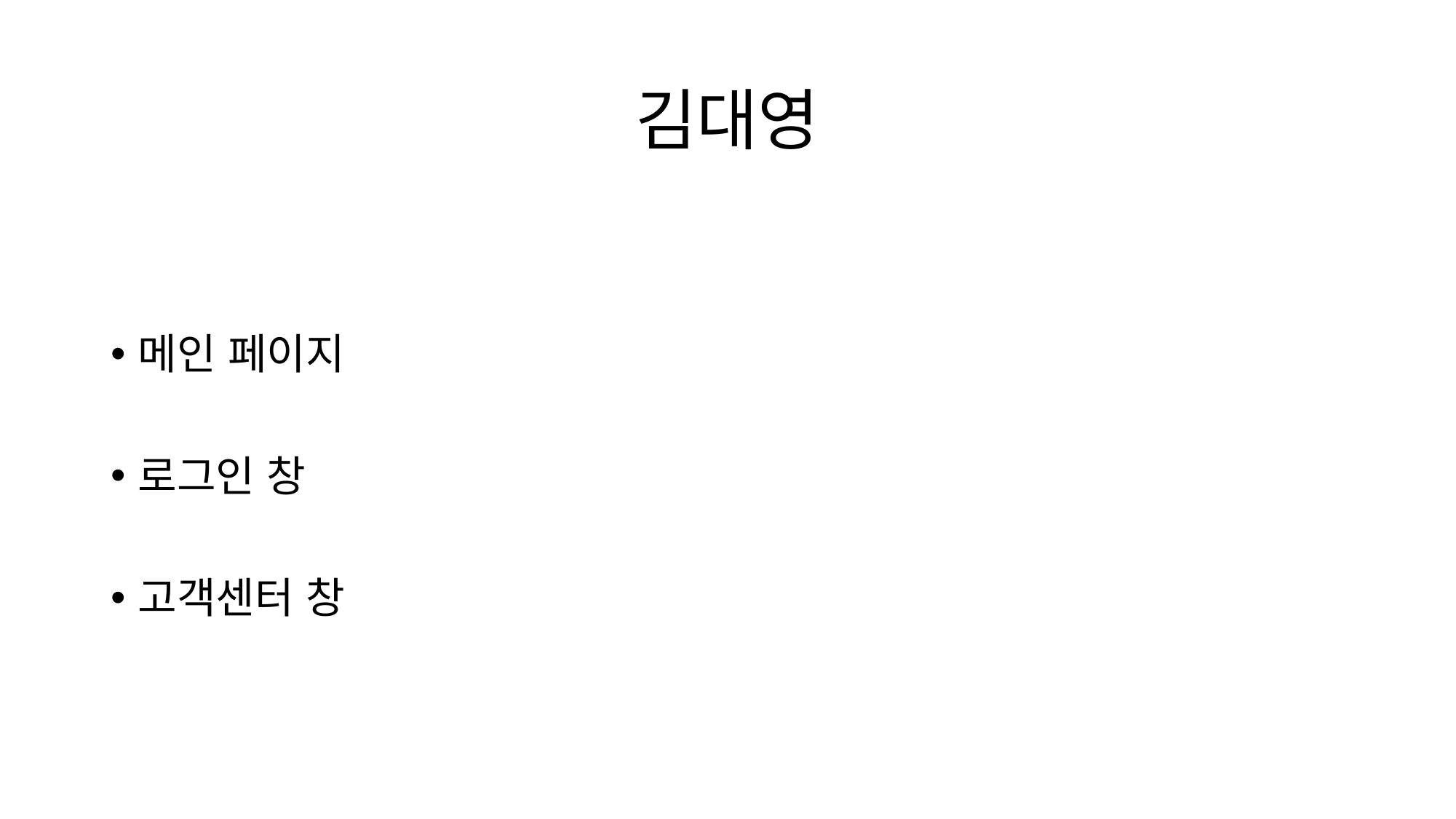

# 김대영
메인 페이지

로그인 창

고객센터 창